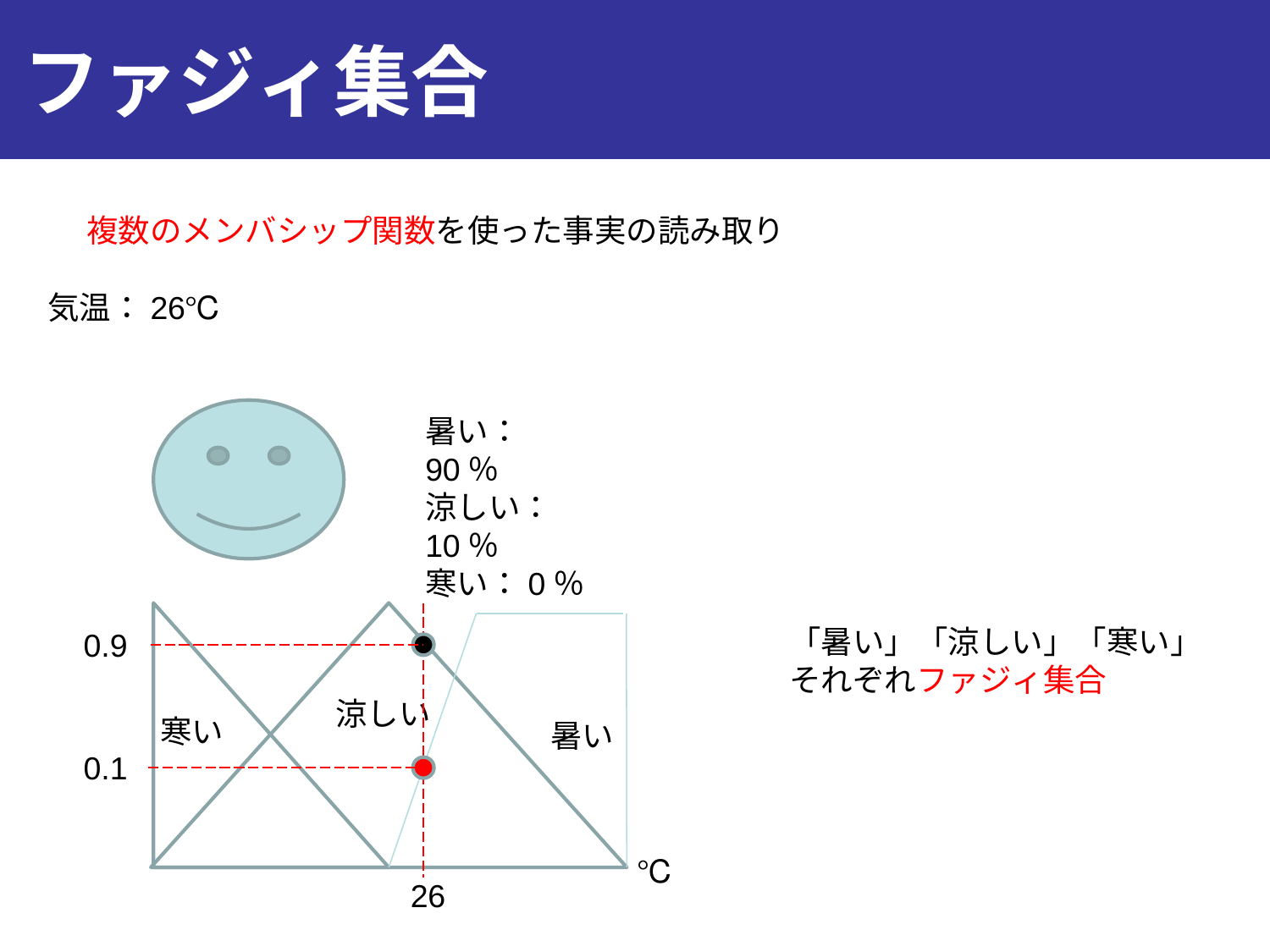

# ファジィ集合
複数のメンバシップ関数を使った事実の読み取り
気温：26℃

暑い：90％
涼しい：10％
寒い：0％

0.9
涼しい
寒い
暑い
0.1
「暑い」「涼しい」「寒い」
それぞれファジィ集合

℃
26